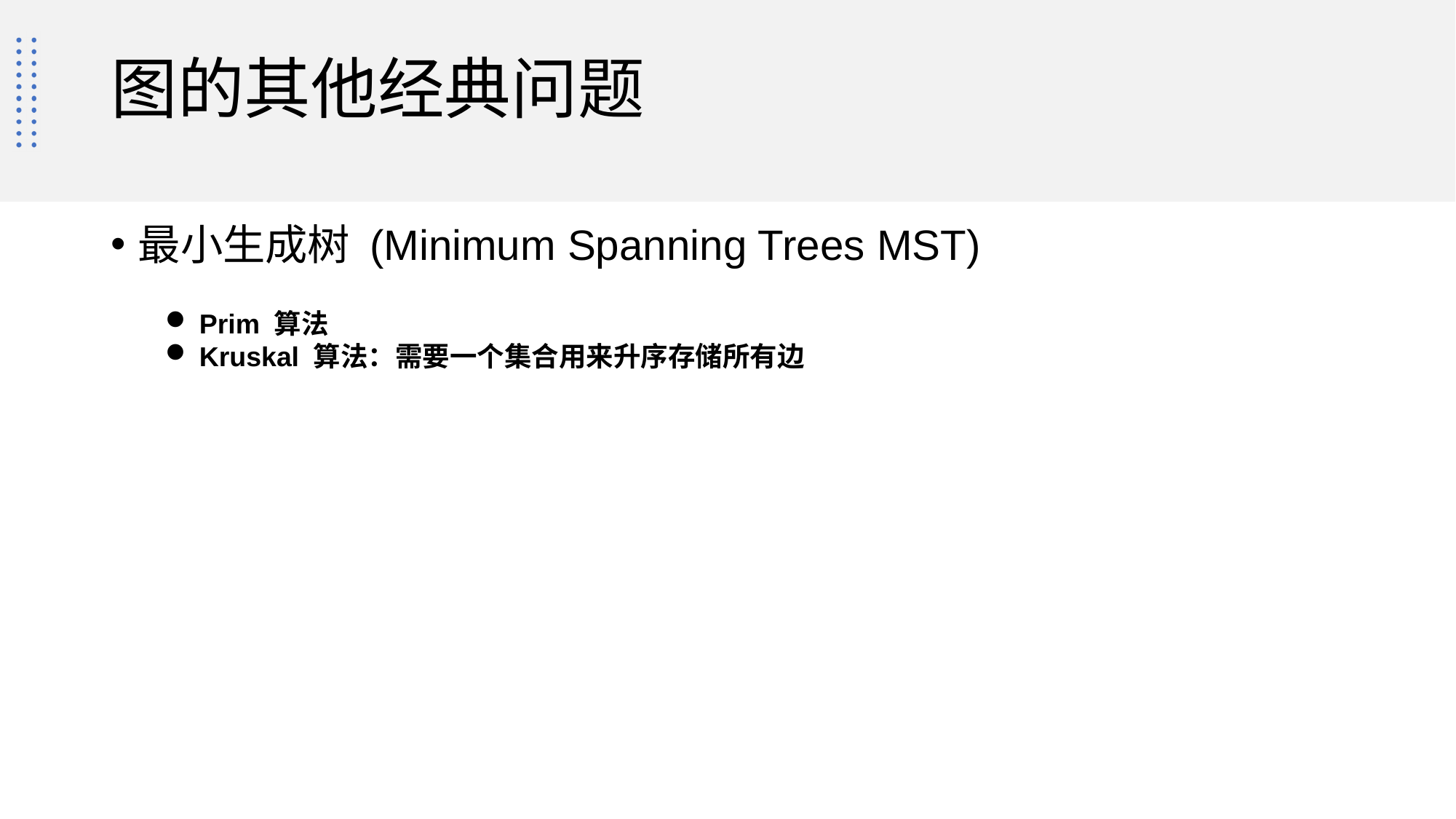

# 图的其他经典问题
最小生成树 (Minimum Spanning Trees MST)
Prim 算法
Kruskal 算法：需要一个集合用来升序存储所有边